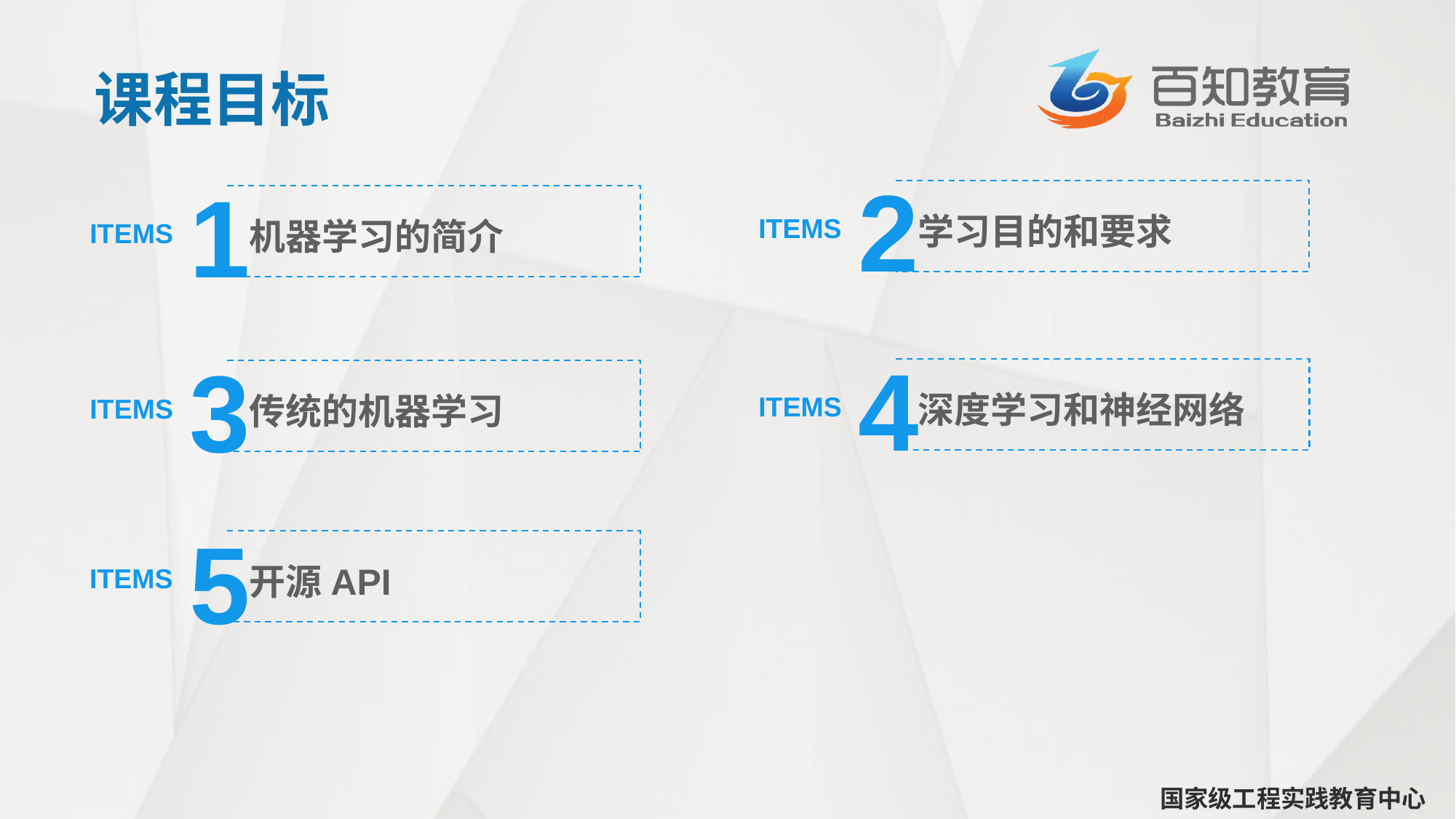

课程目标
2
学习目的和要求
ITEMS
1
机器学习的简介
ITEMS
4
深度学习和神经网络
ITEMS
3
传统的机器学习
ITEMS
5
开源API
ITEMS